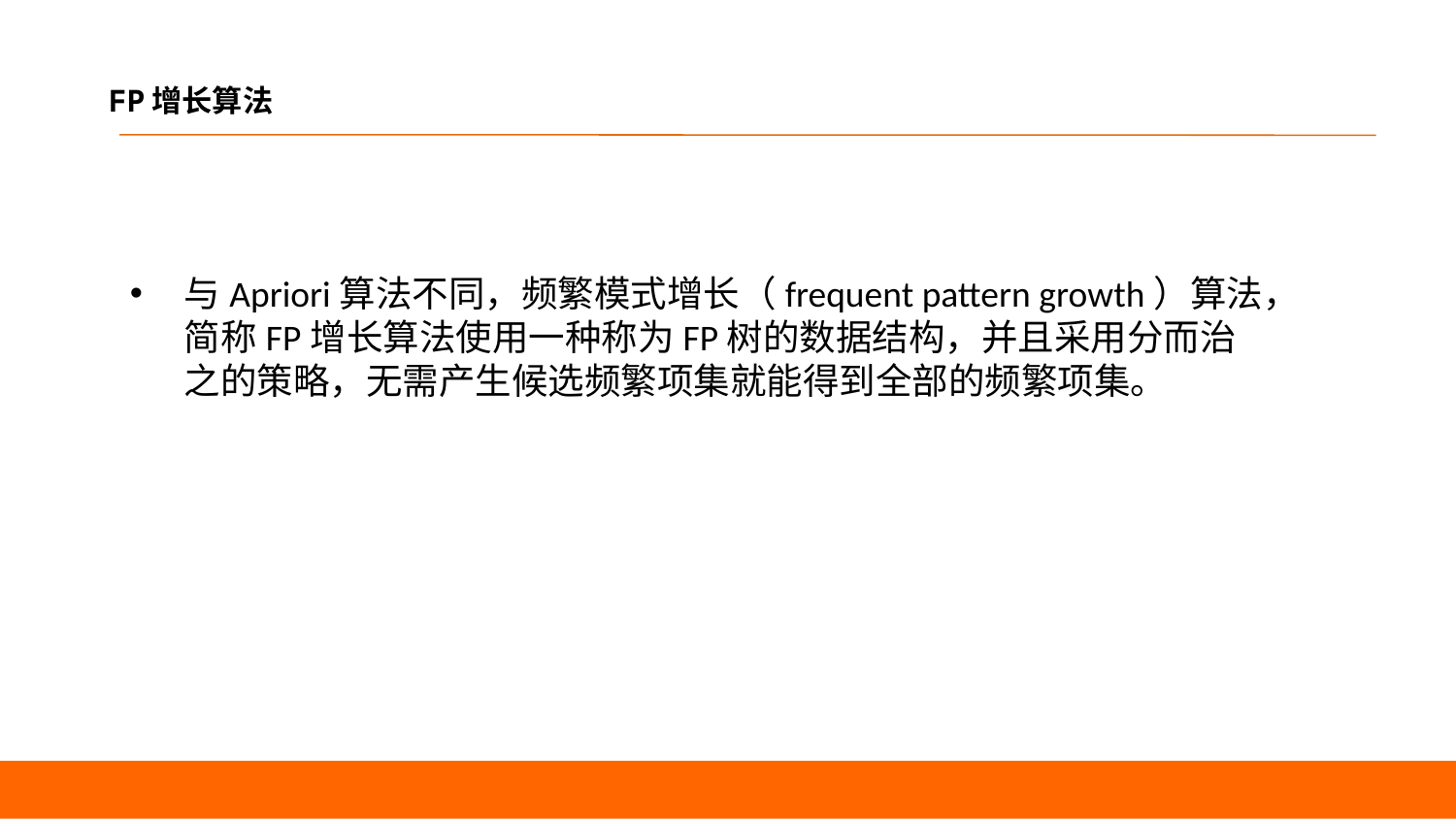

# FP增长算法
与Apriori算法不同，频繁模式增长（frequent pattern growth）算法，简称FP增长算法使用一种称为FP树的数据结构，并且采用分而治之的策略，无需产生候选频繁项集就能得到全部的频繁项集。